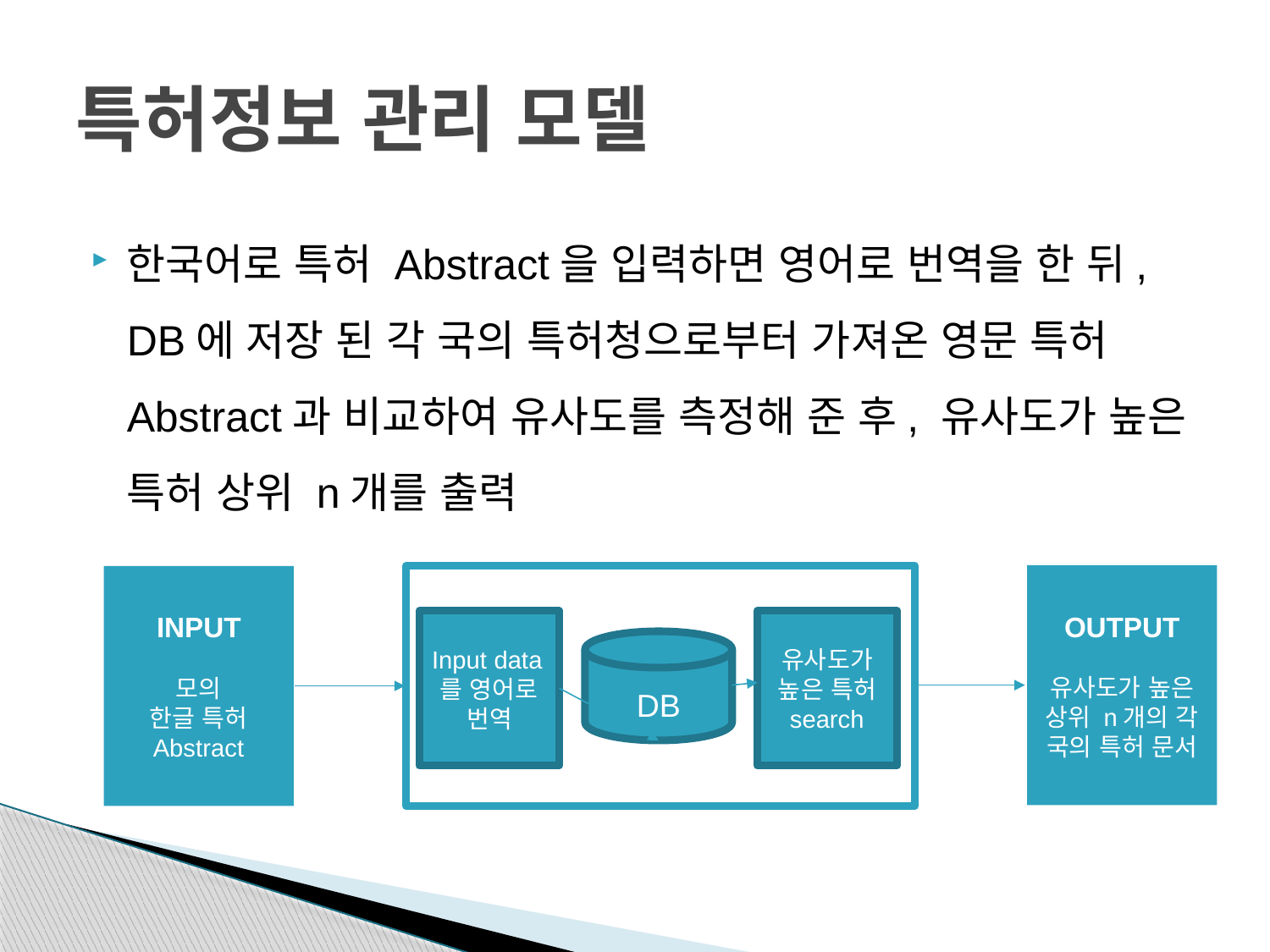

# 특허정보 관리 모델
한국어로 특허 Abstract을 입력하면 영어로 번역을 한 뒤, DB에 저장 된 각 국의 특허청으로부터 가져온 영문 특허 Abstract과 비교하여 유사도를 측정해 준 후, 유사도가 높은 특허 상위 n개를 출력

OUTPUT

유사도가 높은 상위 n개의 각 국의 특허 문서
INPUT

모의
한글 특허 Abstract

Input data를 영어로 번역
유사도가 높은 특허 search
DB